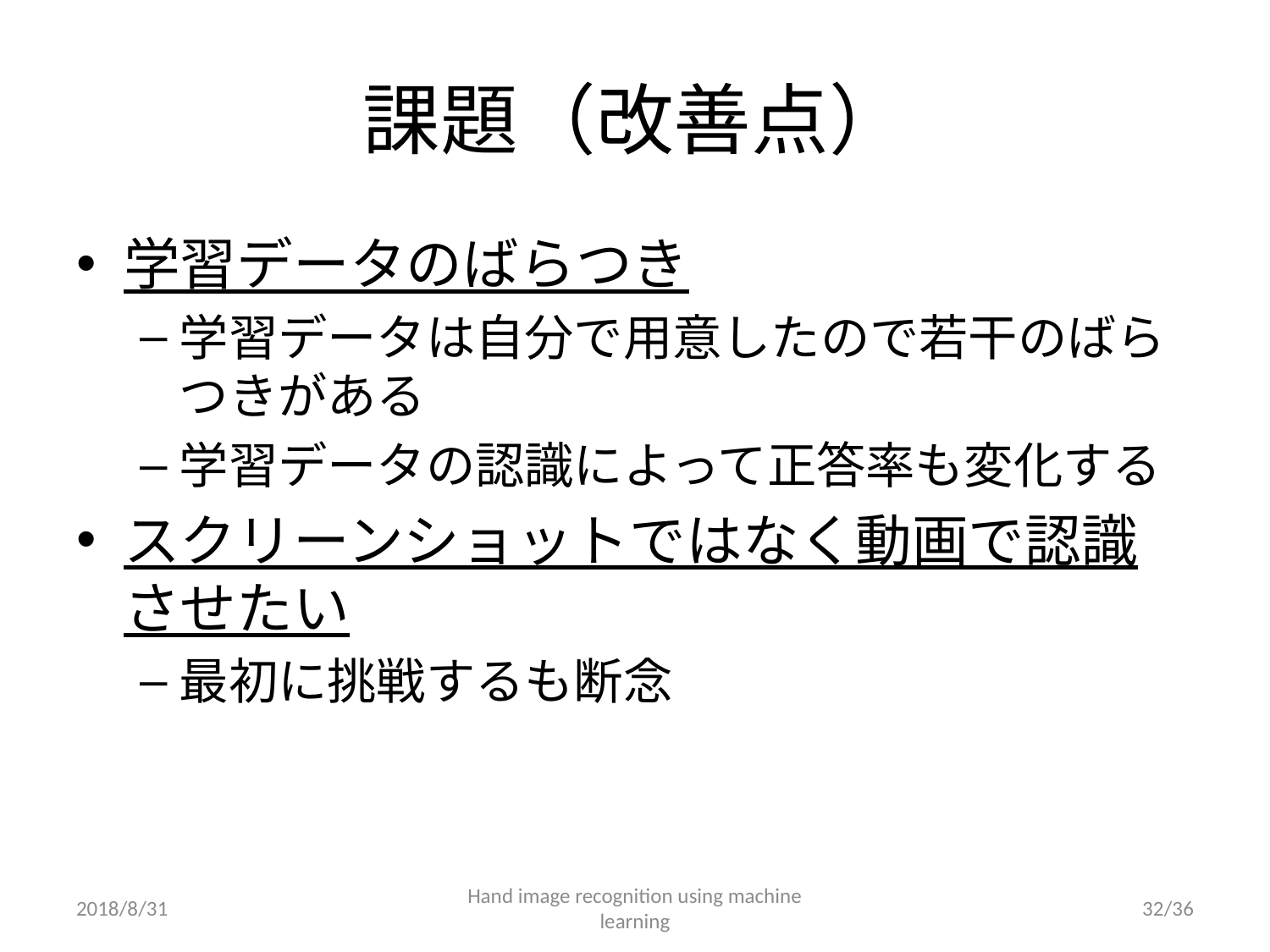

# 課題（改善点）
学習データのばらつき
学習データは自分で用意したので若干のばらつきがある
学習データの認識によって正答率も変化する
スクリーンショットではなく動画で認識させたい
最初に挑戦するも断念

2018/8/31
Hand image recognition using machine learning
32/36